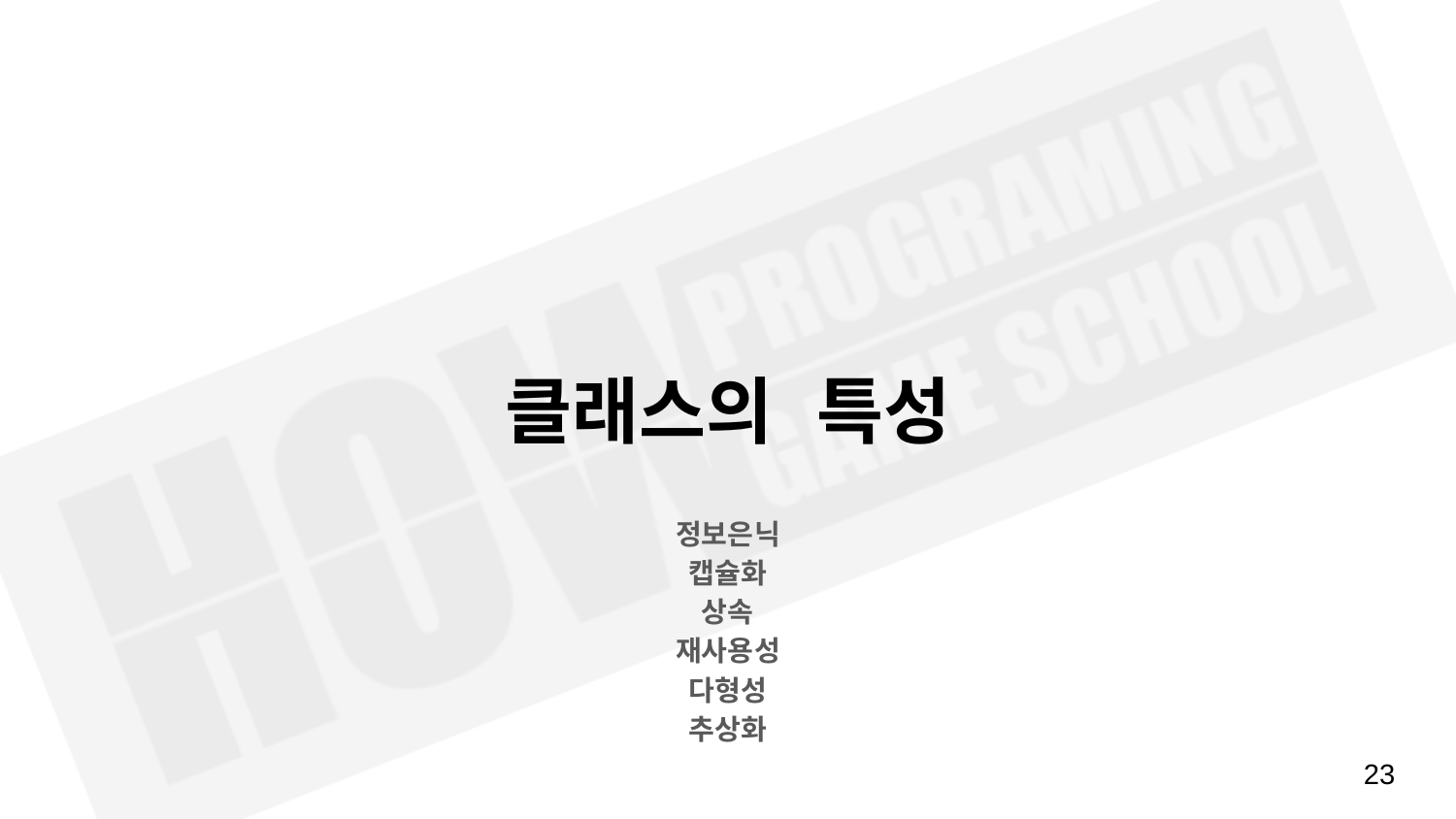

# 클래스의 특성
정보은닉
캡슐화
상속
재사용성
다형성
추상화
23